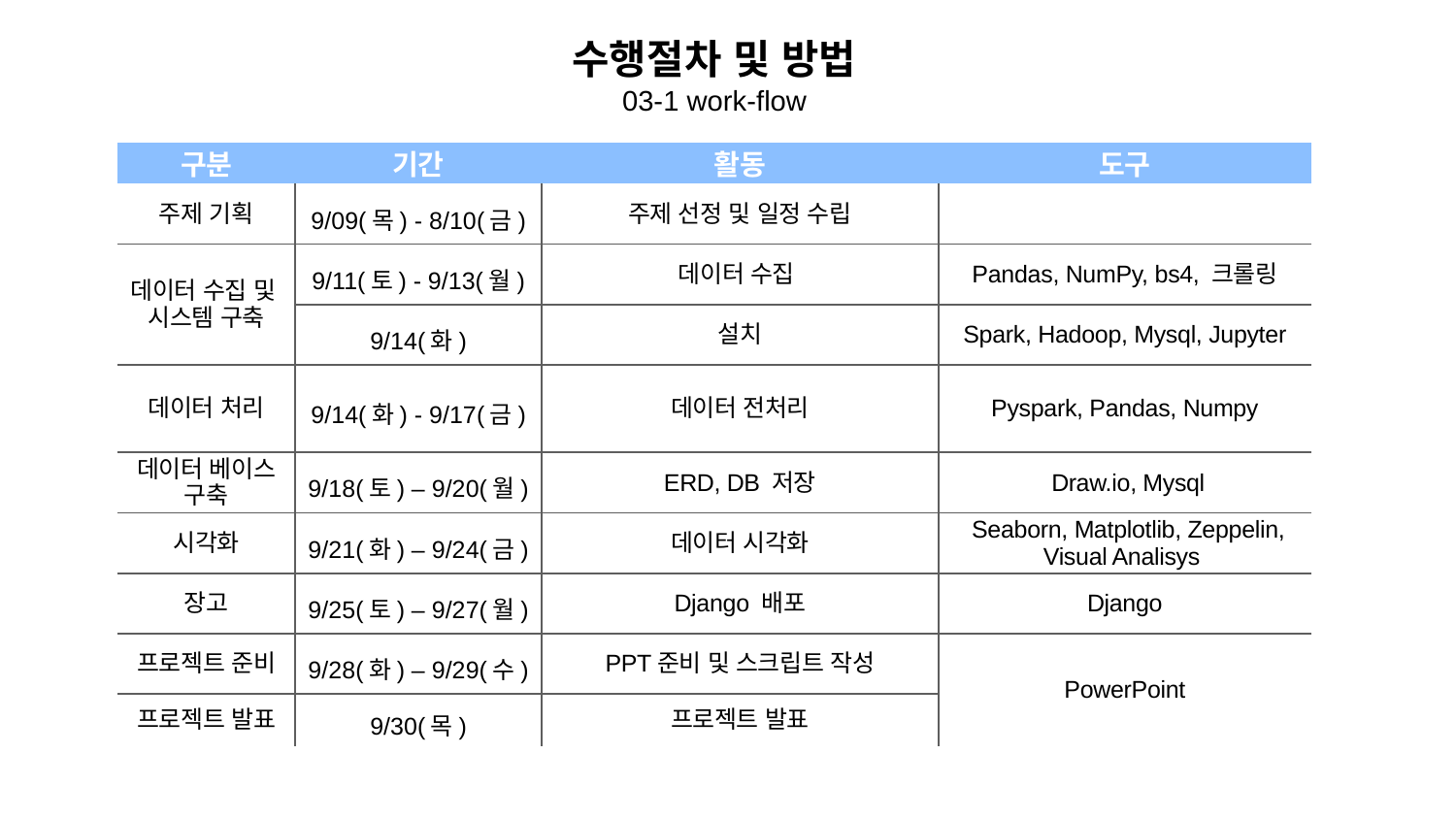

수행절차 및 방법
03-1 work-flow
| 구분 | 기간 | 활동 | 도구 |
| --- | --- | --- | --- |
| 주제 기획 | 9/09(목) - 8/10(금) | 주제 선정 및 일정 수립 |  |
| 데이터 수집 및 시스템 구축 | 9/11(토) - 9/13(월) | 데이터 수집 | Pandas, NumPy, bs4, 크롤링 |
|  | 9/14(화) | 설치 | Spark, Hadoop, Mysql, Jupyter |
| 데이터 처리 | 9/14(화) - 9/17(금) | 데이터 전처리 | Pyspark, Pandas, Numpy |
| 데이터 베이스 구축 | 9/18(토) – 9/20(월) | ERD, DB 저장 | Draw.io, Mysql |
| 시각화 | 9/21(화) – 9/24(금) | 데이터 시각화 | Seaborn, Matplotlib, Zeppelin, Visual Analisys |
| 장고 | 9/25(토) – 9/27(월) | Django 배포 | Django |
| 프로젝트 준비 | 9/28(화) – 9/29(수) | PPT준비 및 스크립트 작성 | PowerPoint |
| 프로젝트 발표 | 9/30(목) | 프로젝트 발표 | PowerPoint |